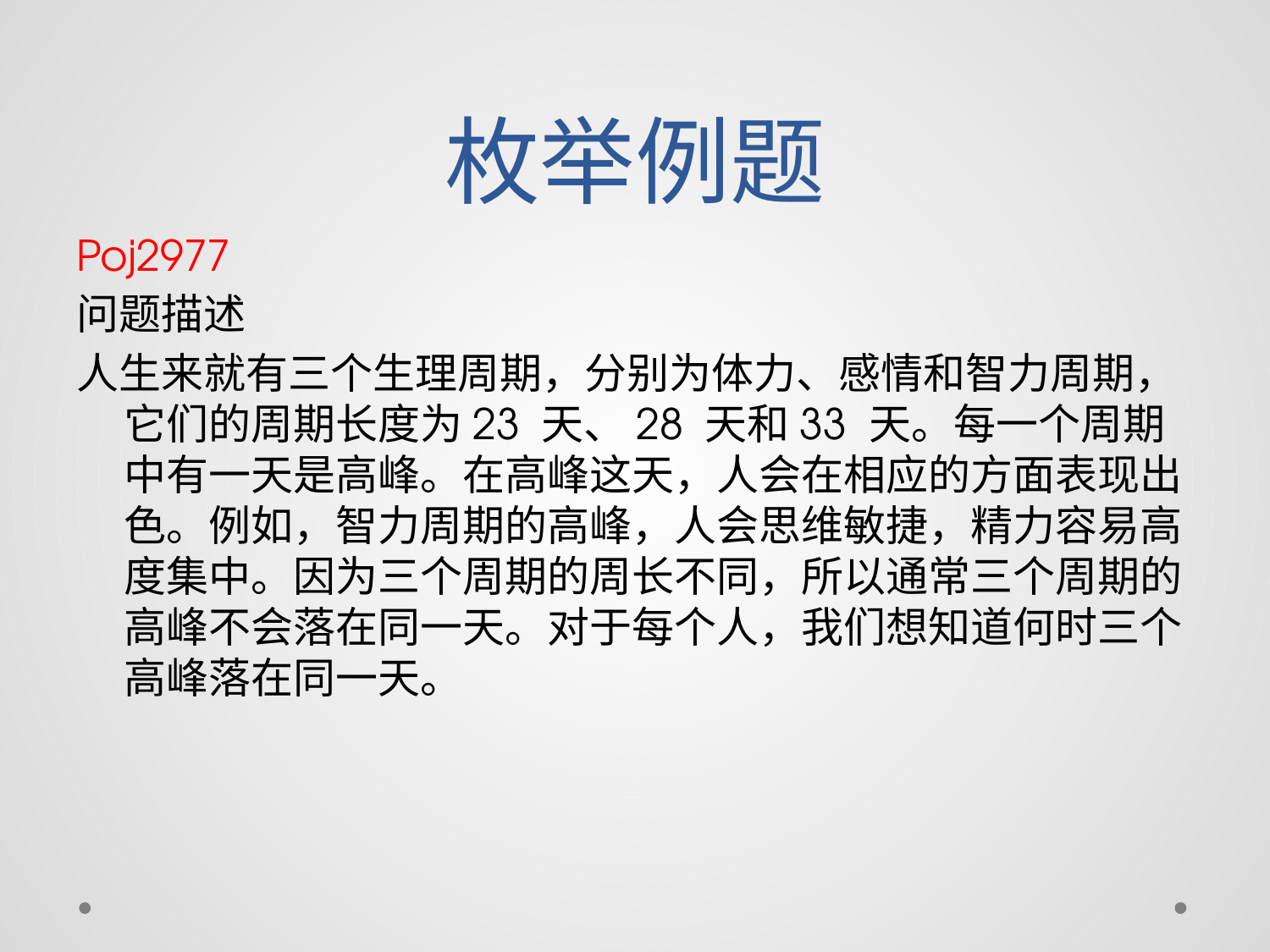

# 枚举例题
Poj2977
问题描述
人生来就有三个生理周期，分别为体力、感情和智力周期，它们的周期长度为23 天、28 天和33 天。每一个周期中有一天是高峰。在高峰这天，人会在相应的方面表现出色。例如，智力周期的高峰，人会思维敏捷，精力容易高度集中。因为三个周期的周长不同，所以通常三个周期的高峰不会落在同一天。对于每个人，我们想知道何时三个高峰落在同一天。